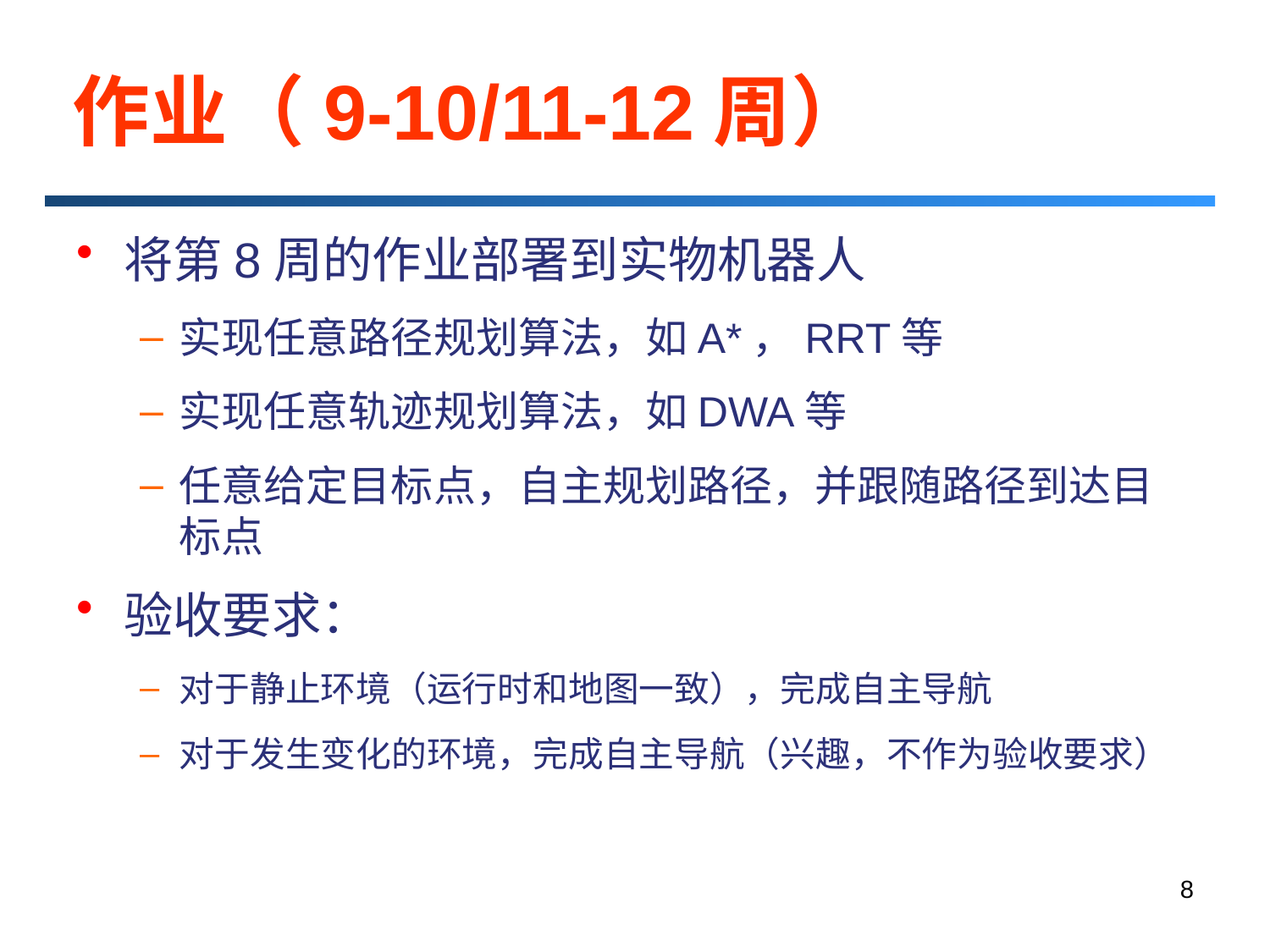

# 作业（9-10/11-12周）
将第8周的作业部署到实物机器人
实现任意路径规划算法，如A*，RRT等
实现任意轨迹规划算法，如DWA等
任意给定目标点，自主规划路径，并跟随路径到达目标点
验收要求：
对于静止环境（运行时和地图一致），完成自主导航
对于发生变化的环境，完成自主导航（兴趣，不作为验收要求）

8